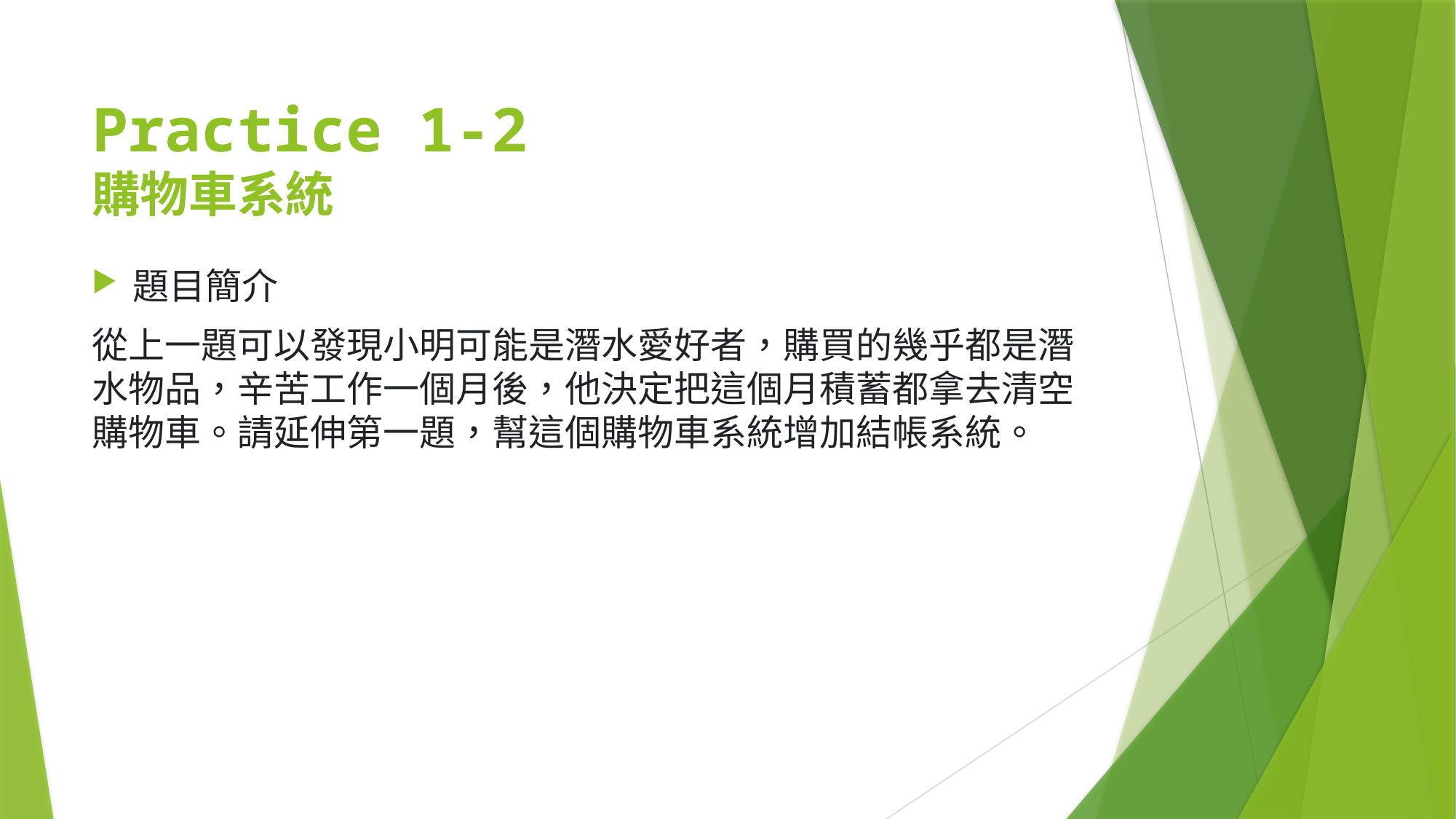

# Practice 1-2 購物車系統
題目簡介
從上一題可以發現小明可能是潛水愛好者，購買的幾乎都是潛水物品，辛苦工作一個月後，他決定把這個月積蓄都拿去清空購物車。請延伸第一題，幫這個購物車系統增加結帳系統。